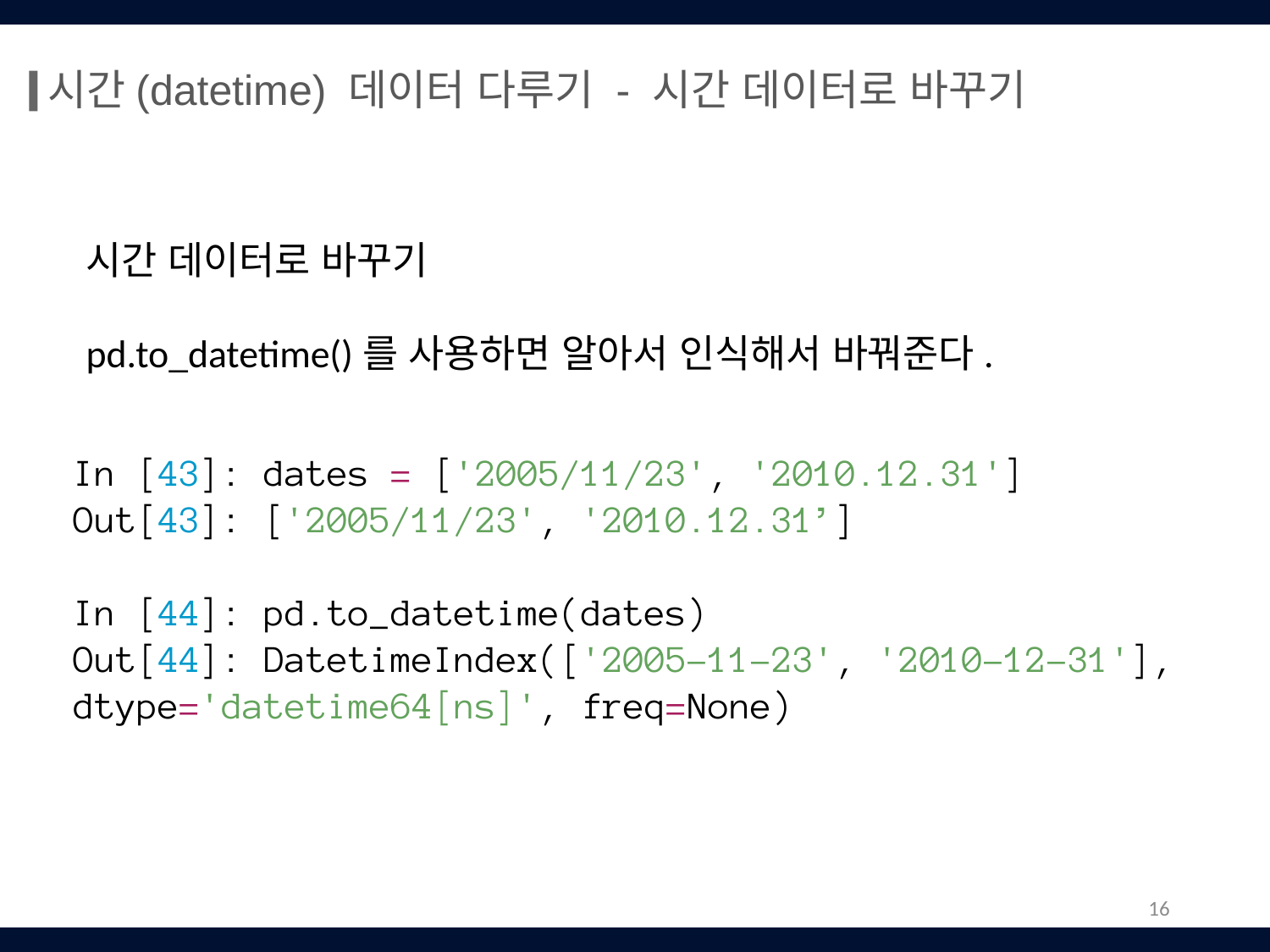

시간(datetime) 데이터 다루기 - 시간 데이터로 바꾸기
시간 데이터로 바꾸기
pd.to_datetime()를 사용하면 알아서 인식해서 바꿔준다.
In [43]: dates = ['2005/11/23', '2010.12.31']
Out[43]: ['2005/11/23', '2010.12.31’]

In [44]: pd.to_datetime(dates)
Out[44]: DatetimeIndex(['2005-11-23', '2010-12-31'],
dtype='datetime64[ns]', freq=None)
16